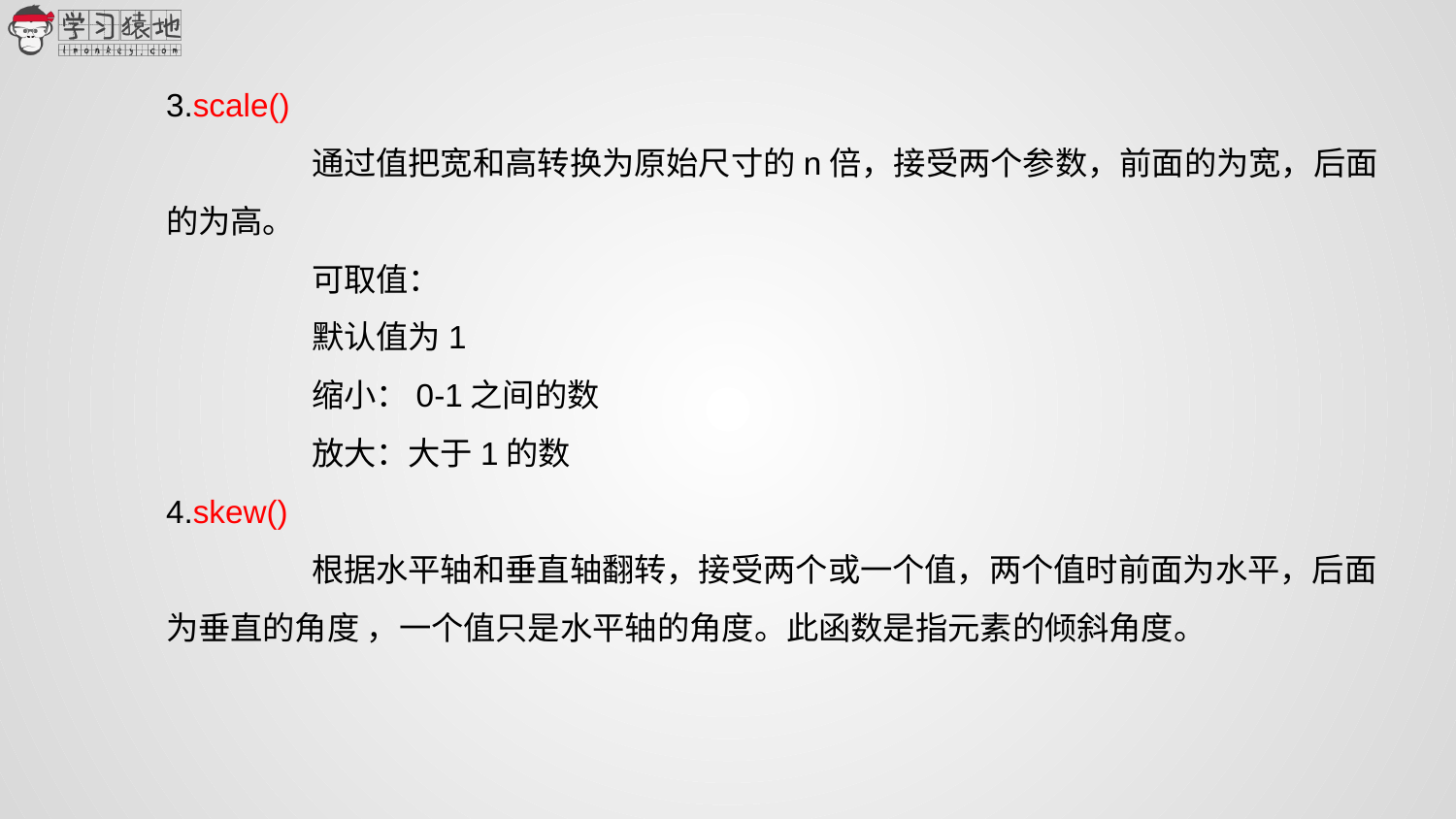

3.scale()
	通过值把宽和高转换为原始尺寸的n倍，接受两个参数，前面的为宽，后面的为高。
可取值：
默认值为1
缩小：0-1之间的数
放大：大于1的数
4.skew()
	根据水平轴和垂直轴翻转，接受两个或一个值，两个值时前面为水平，后面为垂直的角度 ，一个值只是水平轴的角度。此函数是指元素的倾斜角度。